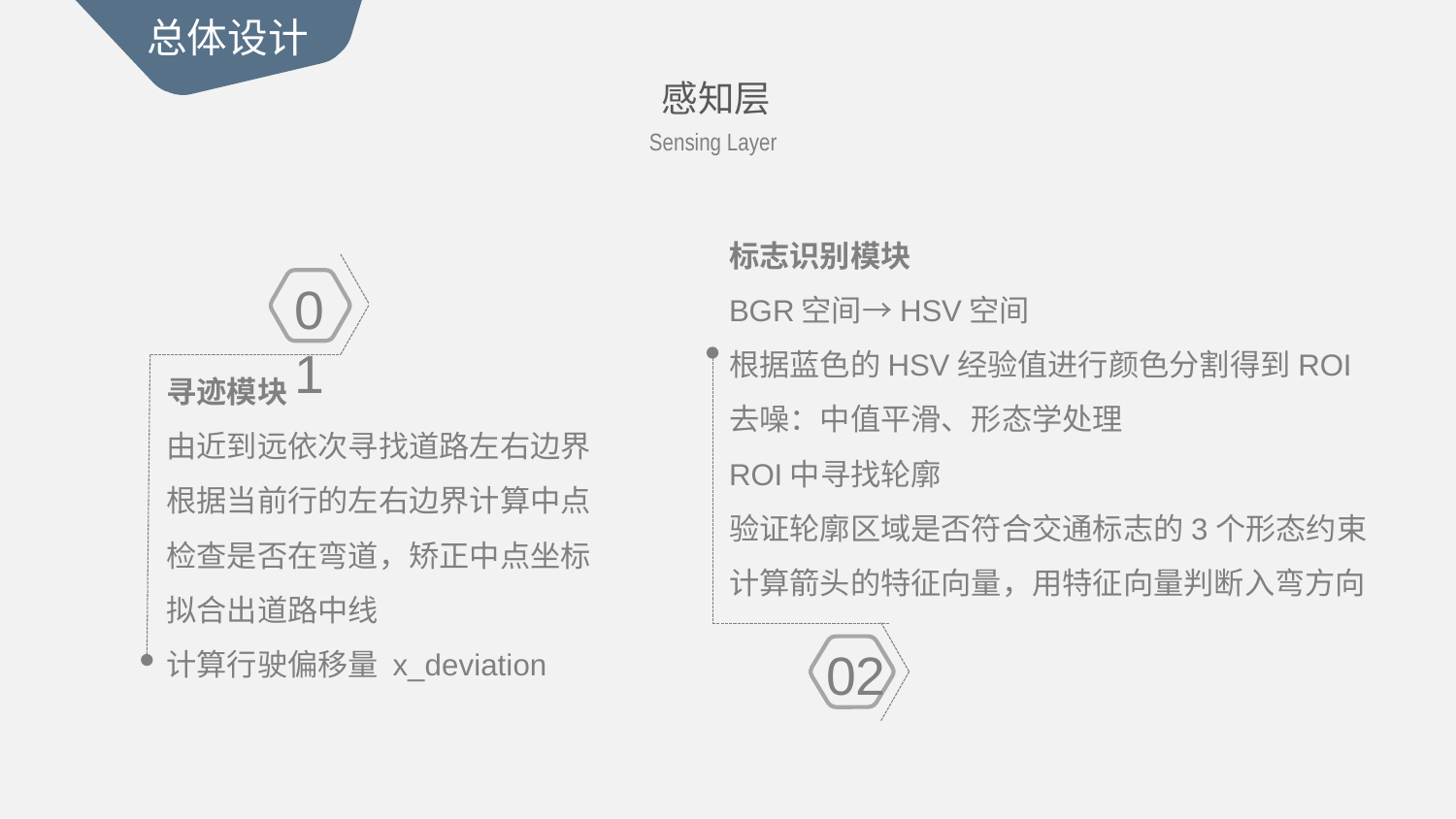

总体设计
感知层
Sensing Layer
标志识别模块
BGR空间→HSV空间
根据蓝色的HSV经验值进行颜色分割得到ROI
去噪：中值平滑、形态学处理
ROI中寻找轮廓
验证轮廓区域是否符合交通标志的3个形态约束
计算箭头的特征向量，用特征向量判断入弯方向

01

寻迹模块
由近到远依次寻找道路左右边界
根据当前行的左右边界计算中点
检查是否在弯道，矫正中点坐标
拟合出道路中线
计算行驶偏移量 x_deviation

02